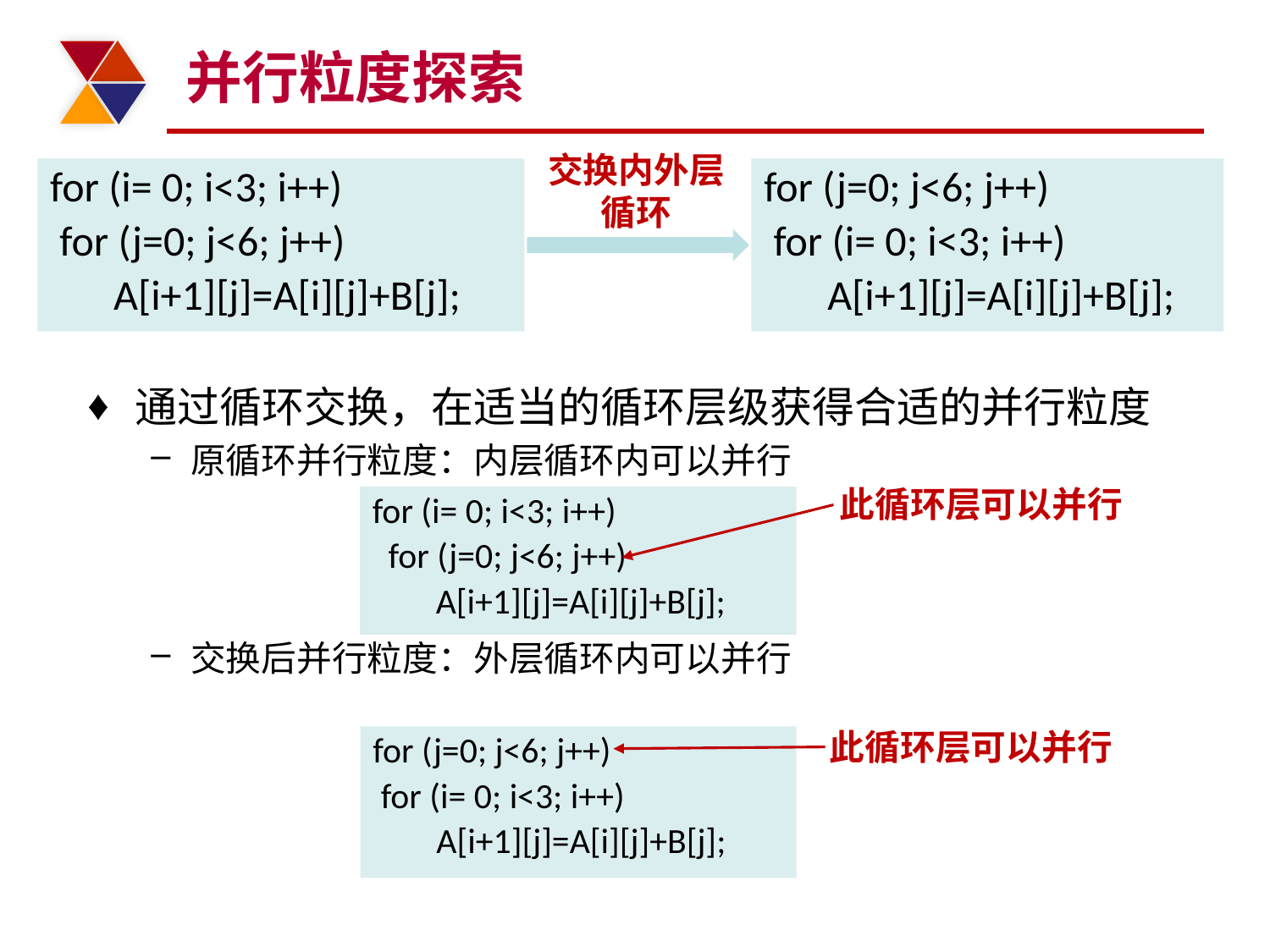

# 并行粒度探索
交换内外层
循环
for (i= 0; i<3; i++)
 for (j=0; j<6; j++)
A[i+1][j]=A[i][j]+B[j];
for (j=0; j<6; j++)
 for (i= 0; i<3; i++)
A[i+1][j]=A[i][j]+B[j];

通过循环交换，在适当的循环层级获得合适的并行粒度
原循环并行粒度：内层循环内可以并行

交换后并行粒度：外层循环内可以并行

此循环层可以并行
for (i= 0; i<3; i++)
  for (j=0; j<6; j++)
A[i+1][j]=A[i][j]+B[j];
此循环层可以并行
for (j=0; j<6; j++)
 for (i= 0; i<3; i++)
A[i+1][j]=A[i][j]+B[j];